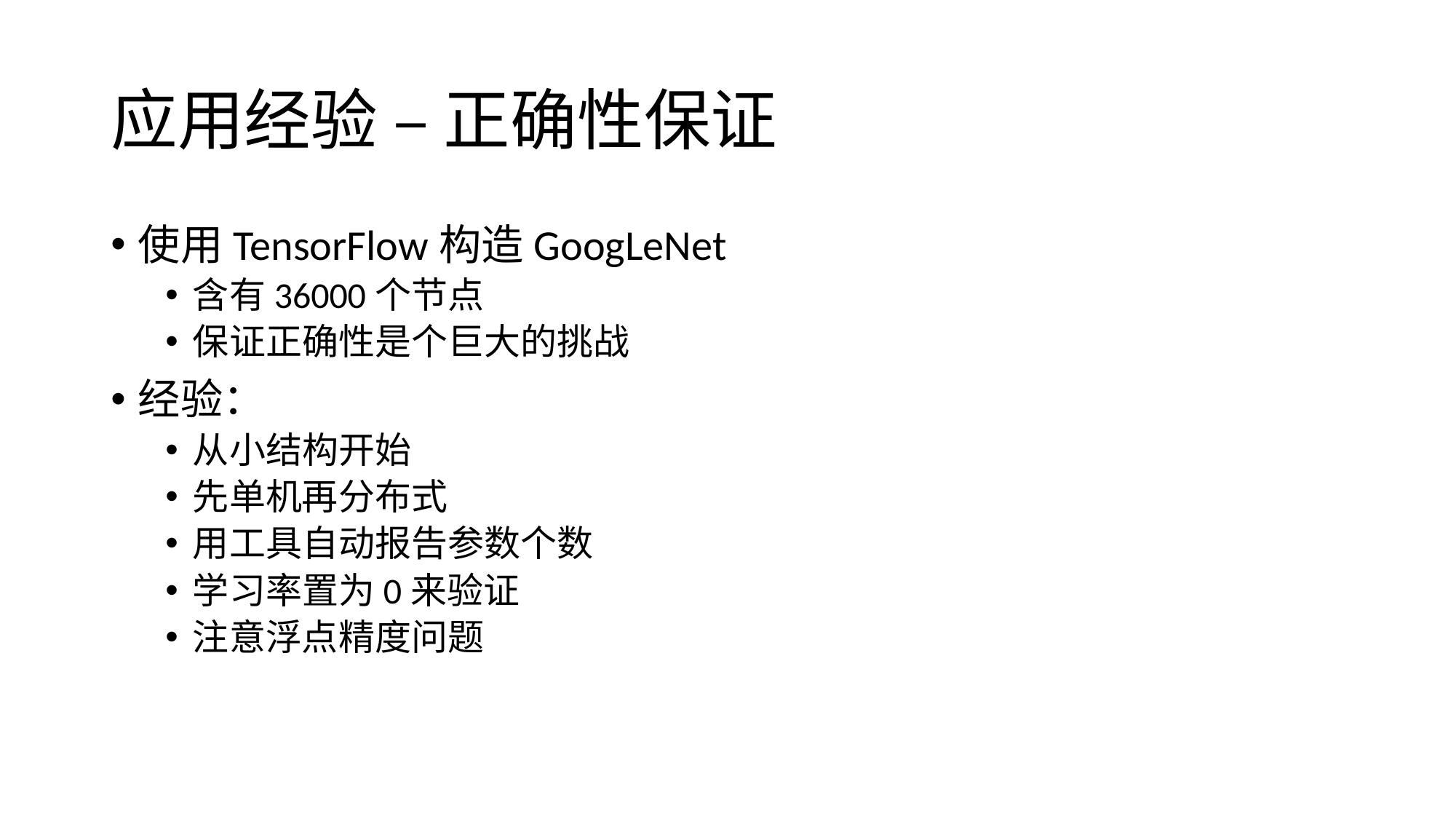

# 应用经验 – 正确性保证
使用TensorFlow构造GoogLeNet
含有36000个节点
保证正确性是个巨大的挑战
经验：
从小结构开始
先单机再分布式
用工具自动报告参数个数
学习率置为0来验证
注意浮点精度问题